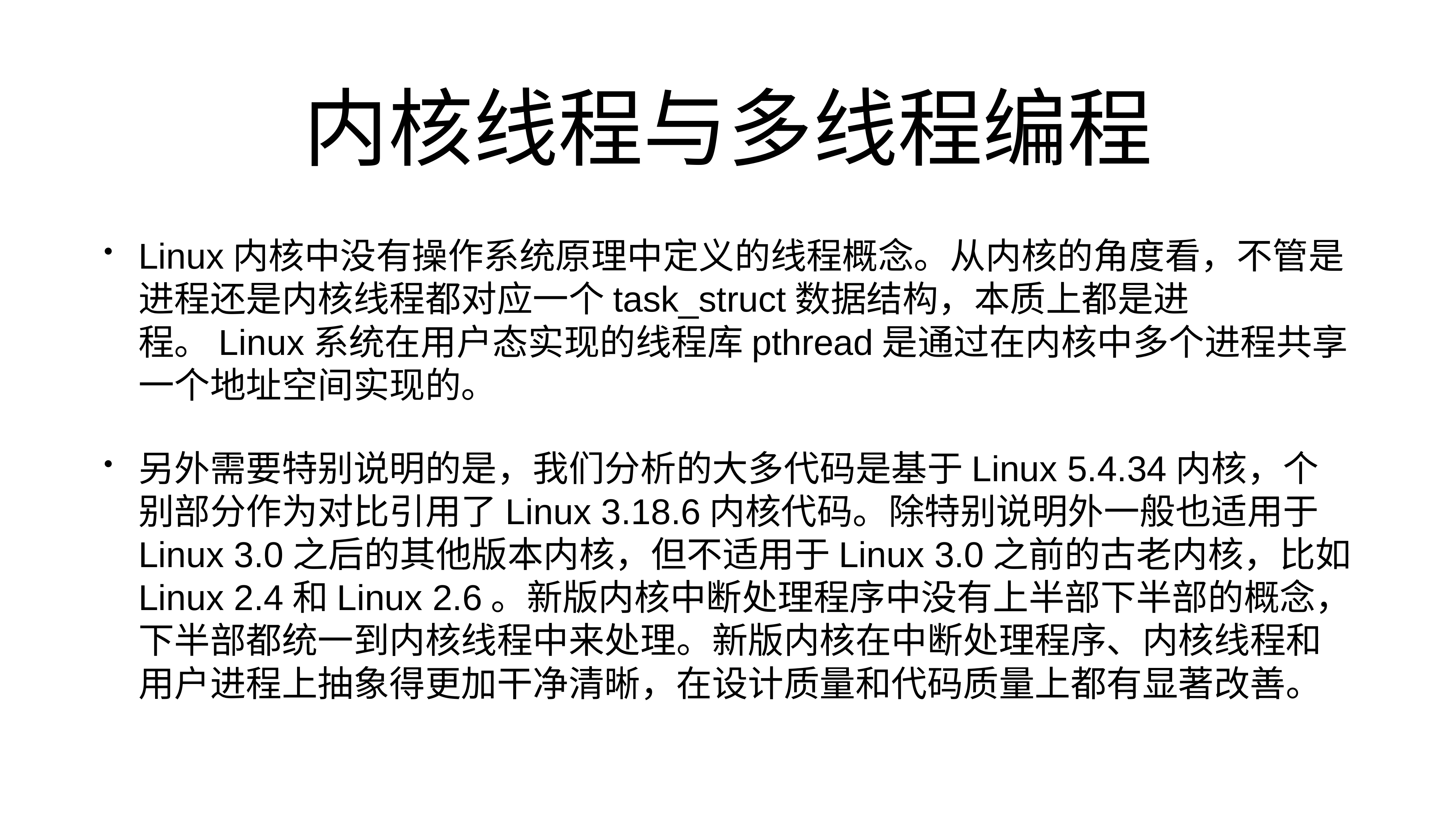

# 内核线程与多线程编程
Linux内核中没有操作系统原理中定义的线程概念。从内核的角度看，不管是进程还是内核线程都对应一个task_struct数据结构，本质上都是进程。Linux系统在用户态实现的线程库pthread是通过在内核中多个进程共享一个地址空间实现的。
另外需要特别说明的是，我们分析的大多代码是基于Linux 5.4.34内核，个别部分作为对比引用了Linux 3.18.6内核代码。除特别说明外一般也适用于Linux 3.0之后的其他版本内核，但不适用于Linux 3.0之前的古老内核，比如Linux 2.4和Linux 2.6。新版内核中断处理程序中没有上半部下半部的概念，下半部都统一到内核线程中来处理。新版内核在中断处理程序、内核线程和用户进程上抽象得更加干净清晰，在设计质量和代码质量上都有显著改善。